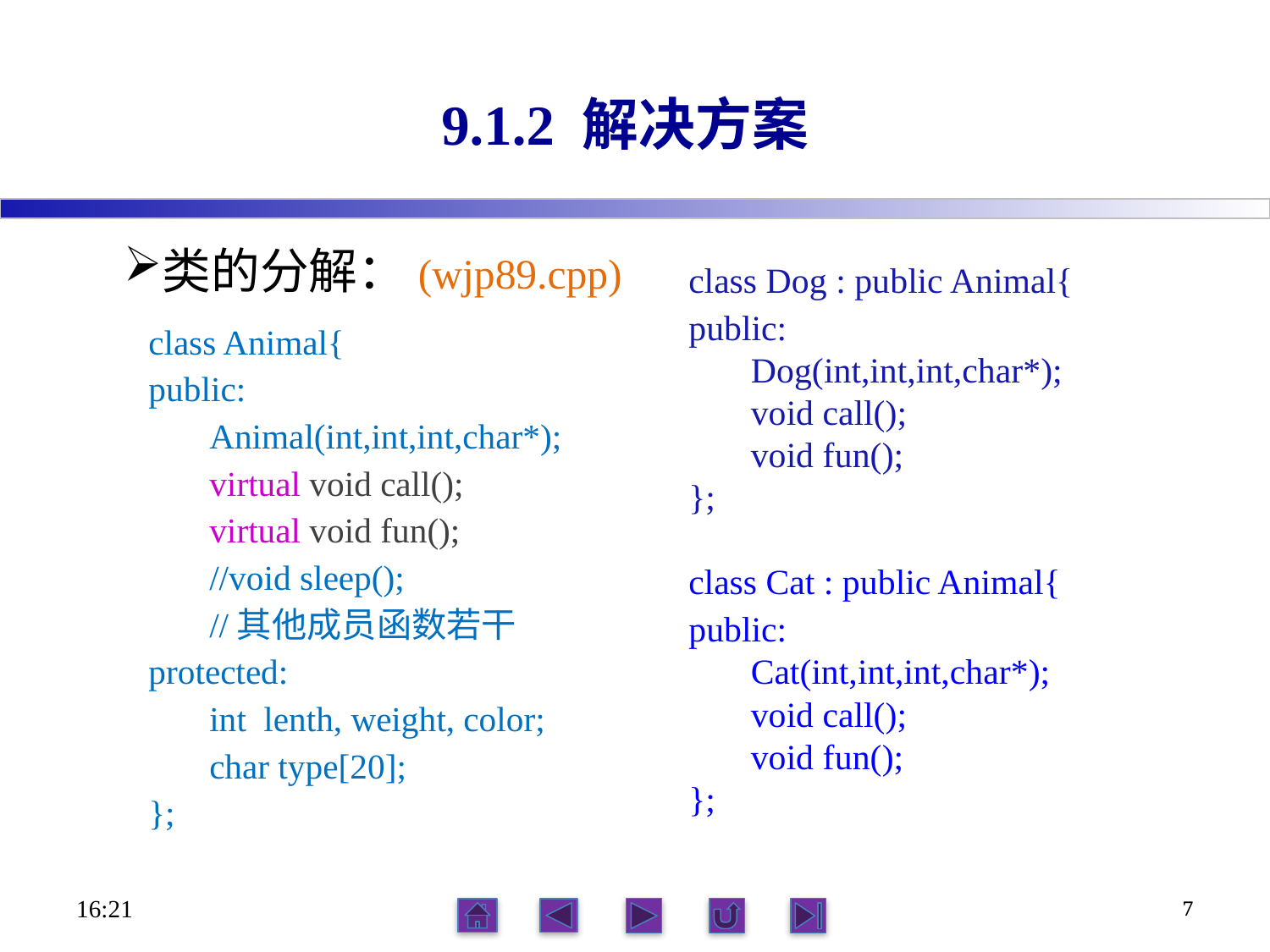

# 9.1.2 解决方案
类的分解：(wjp89.cpp)
class Animal{
public:
       Animal(int,int,int,char*);
       virtual void call();
       virtual void fun();
       //void sleep();
       //其他成员函数若干
protected:
       int  lenth, weight, color;
       char type[20];
};

class Dog : public Animal{
public:
       Dog(int,int,int,char*);
       void call();
       void fun();
};

class Cat : public Animal{
public:
       Cat(int,int,int,char*);
       void call();
       void fun();
};

16:21
7